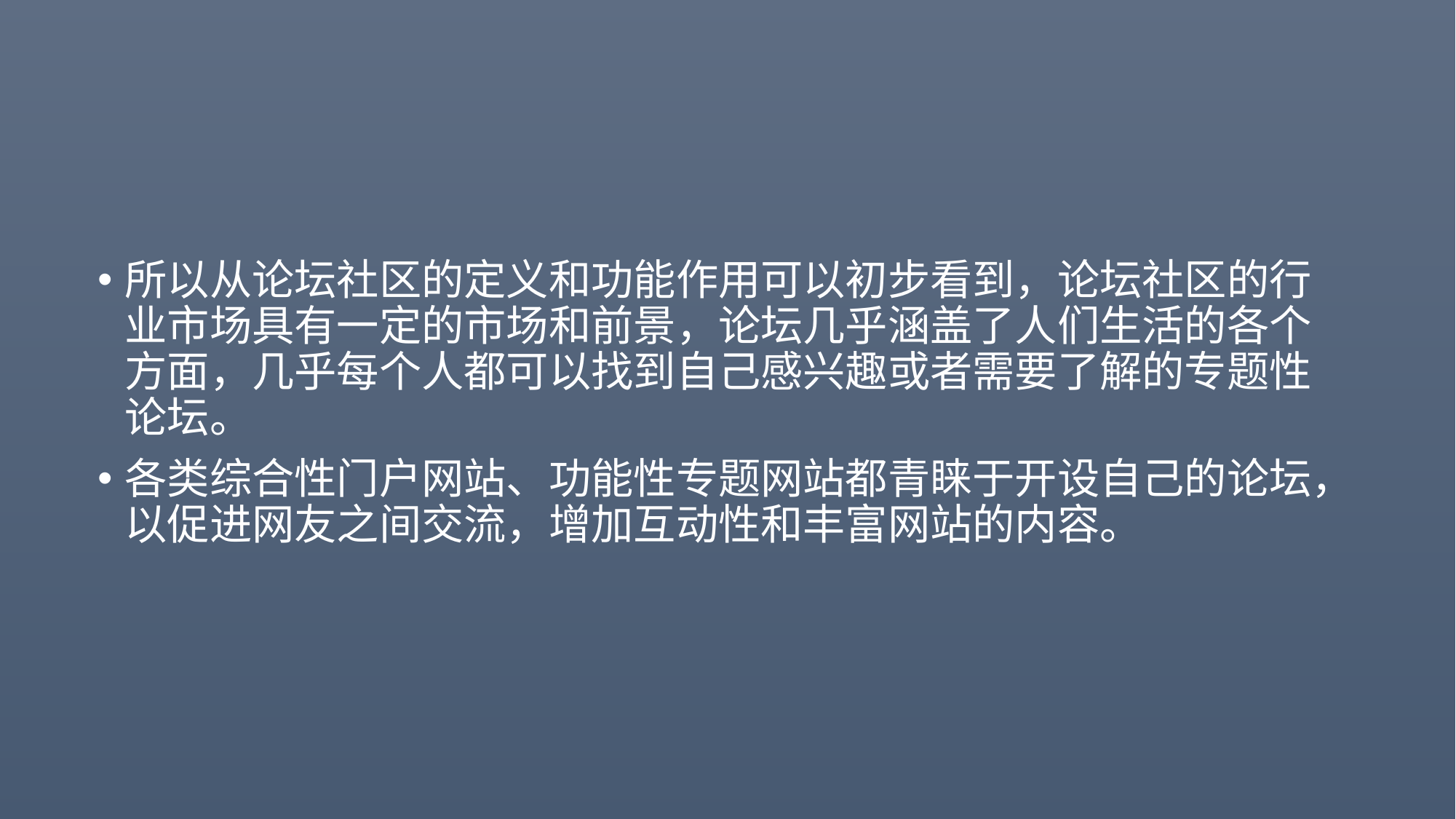

#
所以从论坛社区的定义和功能作用可以初步看到，论坛社区的行业市场具有一定的市场和前景，论坛几乎涵盖了人们生活的各个方面，几乎每个人都可以找到自己感兴趣或者需要了解的专题性论坛。
各类综合性门户网站、功能性专题网站都青睐于开设自己的论坛，以促进网友之间交流，增加互动性和丰富网站的内容。